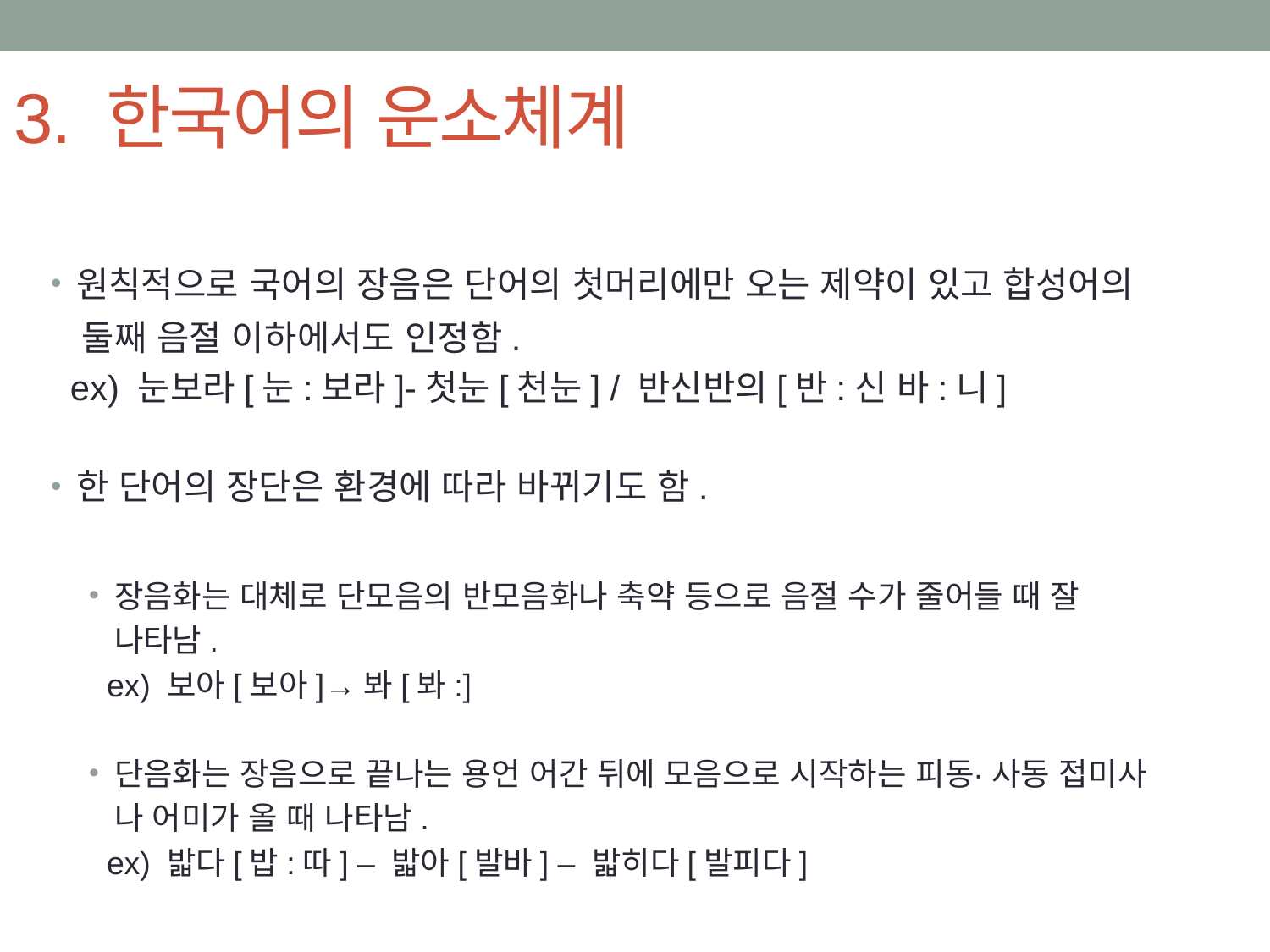

# 3. 한국어의 운소체계

원칙적으로 국어의 장음은 단어의 첫머리에만 오는 제약이 있고 합성어의
  둘째 음절 이하에서도 인정함.
  ex) 눈보라[눈:보라]-첫눈[천눈] / 반신반의[반:신 바:니]

한 단어의 장단은 환경에 따라 바뀌기도 함.

장음화는 대체로 단모음의 반모음화나 축약 등으로 음절 수가 줄어들 때 잘
  나타남.
  ex) 보아[보아]→봐[봐:]

단음화는 장음으로 끝나는 용언 어간 뒤에 모음으로 시작하는 피동∙ 사동 접미사
  나 어미가 올 때 나타남.
  ex) 밟다[밥:따] – 밟아[발바] – 밟히다[발피다]